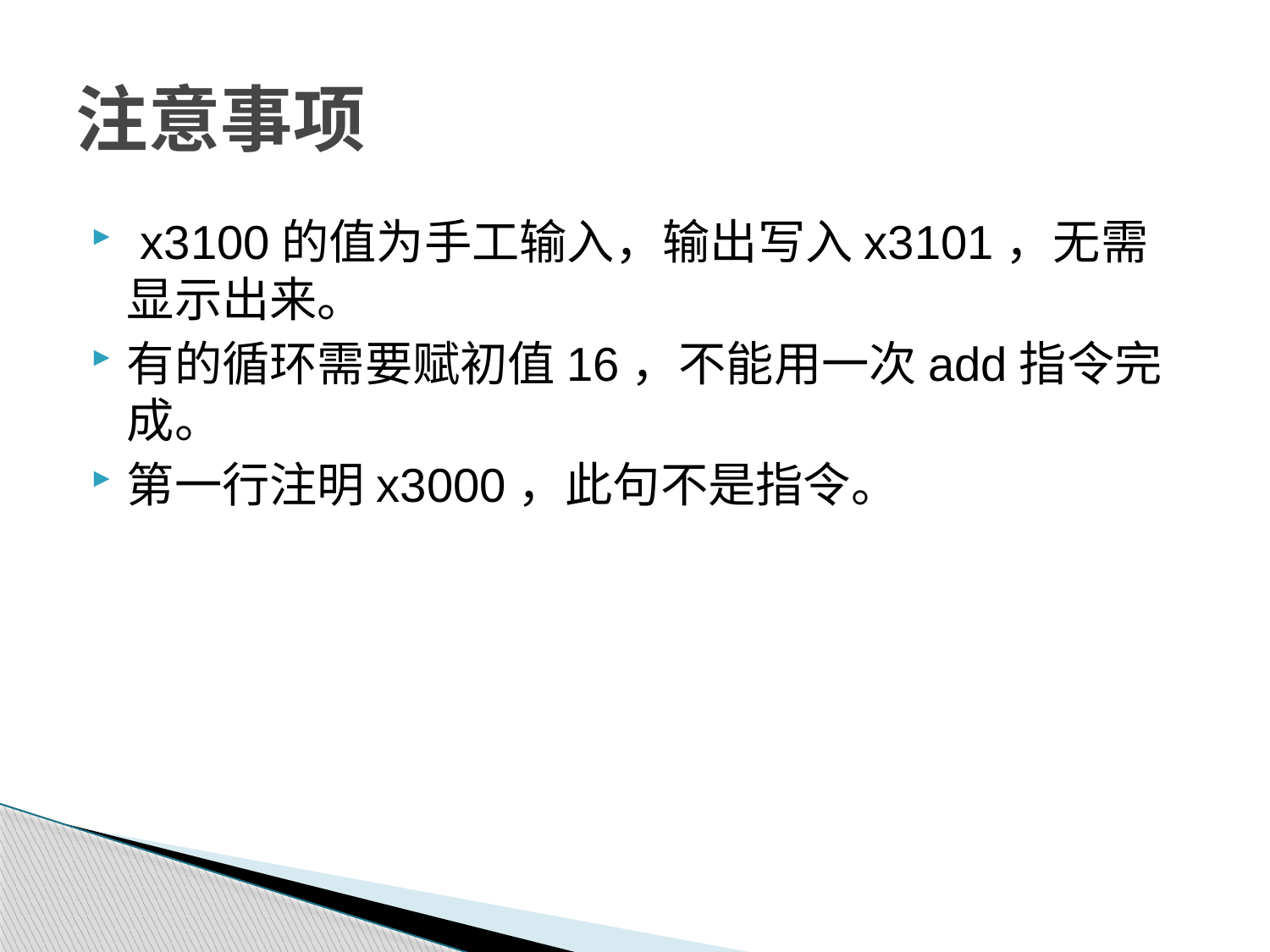

# 注意事项
 x3100的值为手工输入，输出写入x3101，无需显示出来。
有的循环需要赋初值16，不能用一次add指令完成。
第一行注明x3000，此句不是指令。